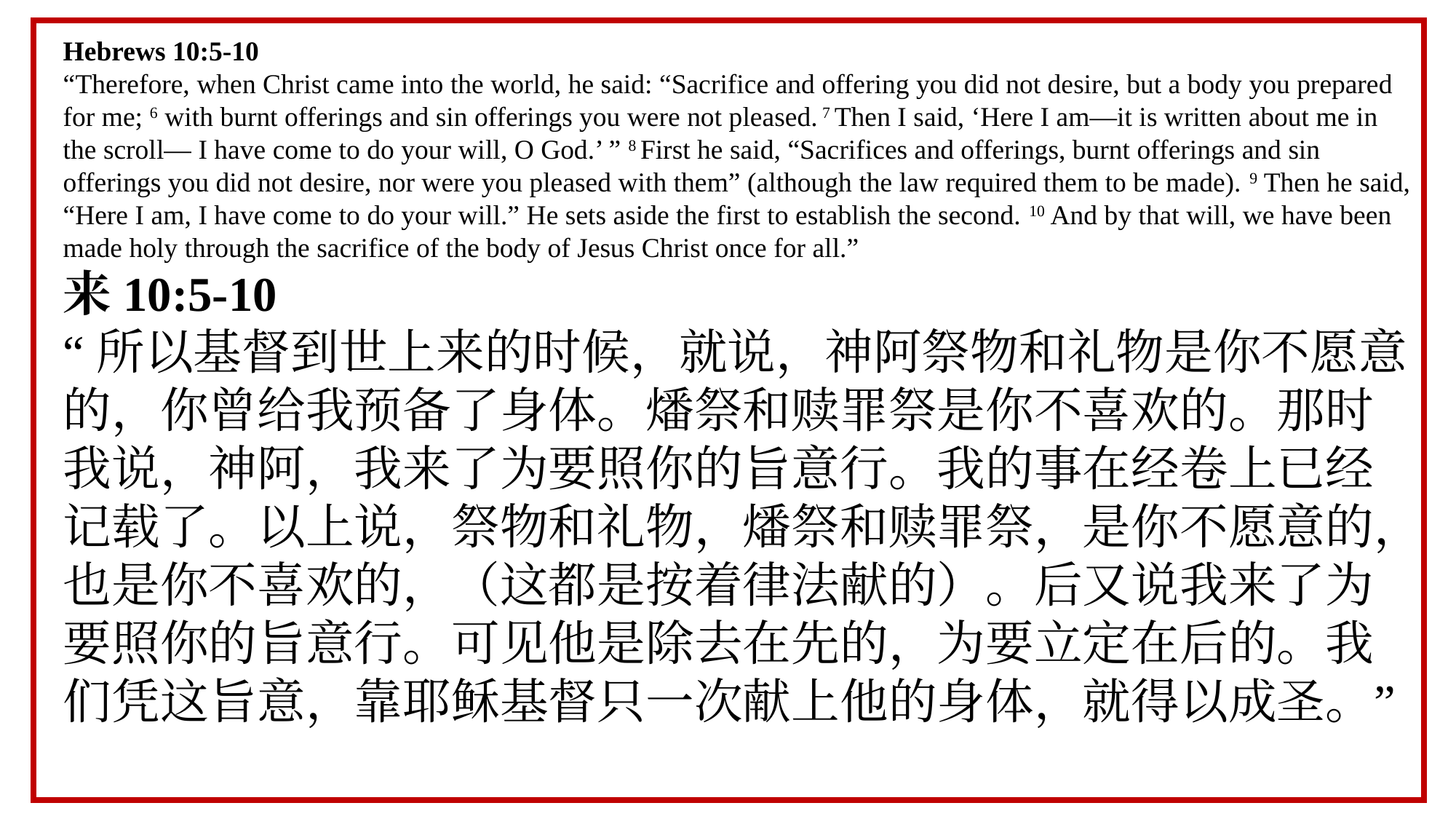

Hebrews 10:5-10
“Therefore, when Christ came into the world, he said: “Sacrifice and offering you did not desire, but a body you prepared for me; 6 with burnt offerings and sin offerings you were not pleased. 7 Then I said, ‘Here I am—it is written about me in the scroll— I have come to do your will, O God.’ ” 8 First he said, “Sacrifices and offerings, burnt offerings and sin offerings you did not desire, nor were you pleased with them” (although the law required them to be made). 9 Then he said, “Here I am, I have come to do your will.” He sets aside the first to establish the second. 10 And by that will, we have been made holy through the sacrifice of the body of Jesus Christ once for all.”
来10:5-10
“所以基督到世上来的时候，就说，神阿祭物和礼物是你不愿意的，你曾给我预备了身体。燔祭和赎罪祭是你不喜欢的。那时我说，神阿，我来了为要照你的旨意行。我的事在经卷上已经记载了。以上说，祭物和礼物，燔祭和赎罪祭，是你不愿意的，也是你不喜欢的，（这都是按着律法献的）。后又说我来了为要照你的旨意行。可见他是除去在先的，为要立定在后的。我们凭这旨意，靠耶稣基督只一次献上他的身体，就得以成圣。”